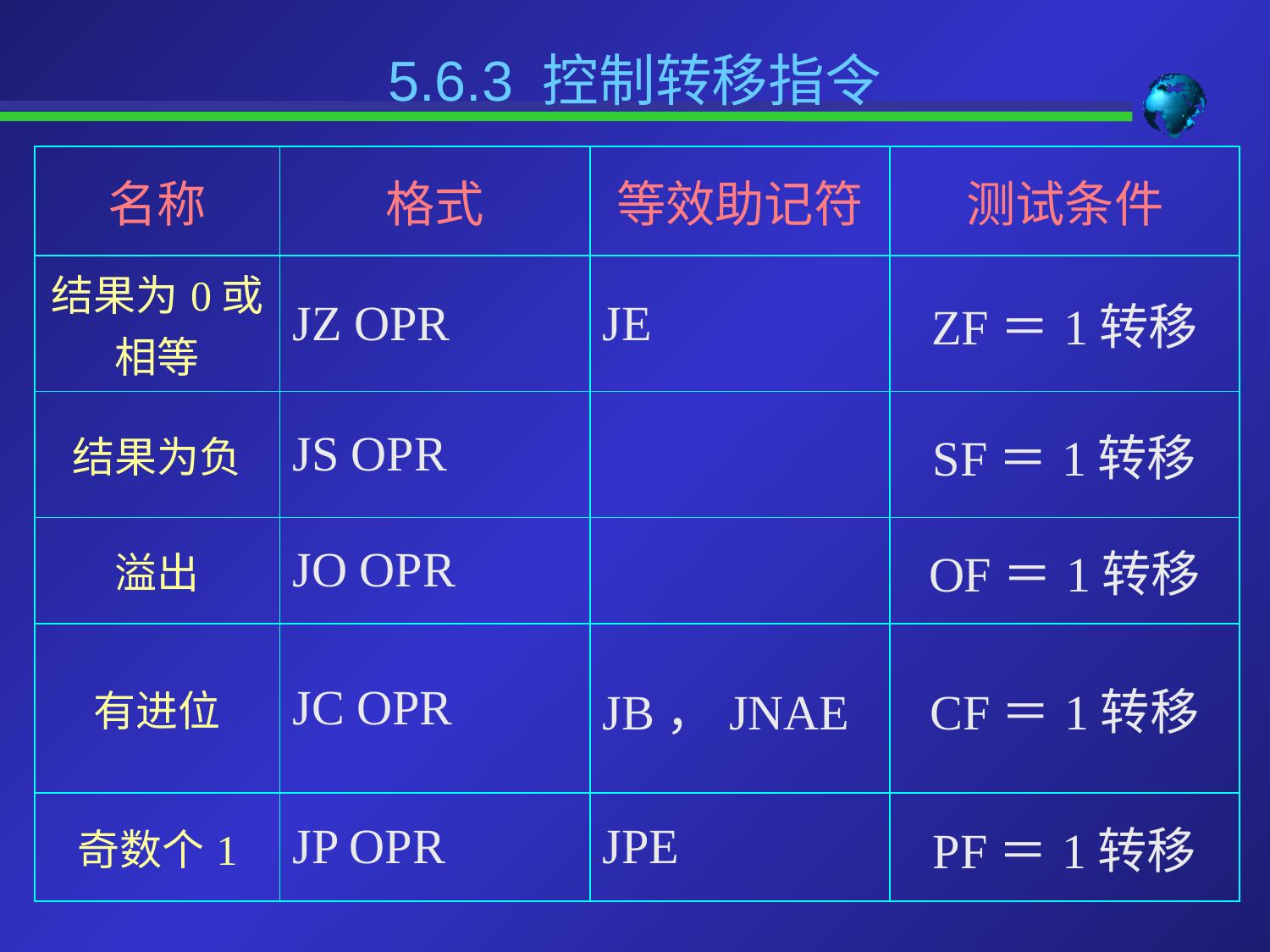

# 5.6.3 控制转移指令
| 名称 | 格式 | 等效助记符 | 测试条件 |
| --- | --- | --- | --- |
| 结果为0或相等 | JZ OPR | JE | ZF＝1转移 |
| 结果为负 | JS OPR |  | SF＝1转移 |
| 溢出 | JO OPR |  | OF＝1转移 |
| 有进位 | JC OPR | JB，JNAE | CF＝1转移 |
| 奇数个1 | JP OPR | JPE | PF＝1转移 |
74